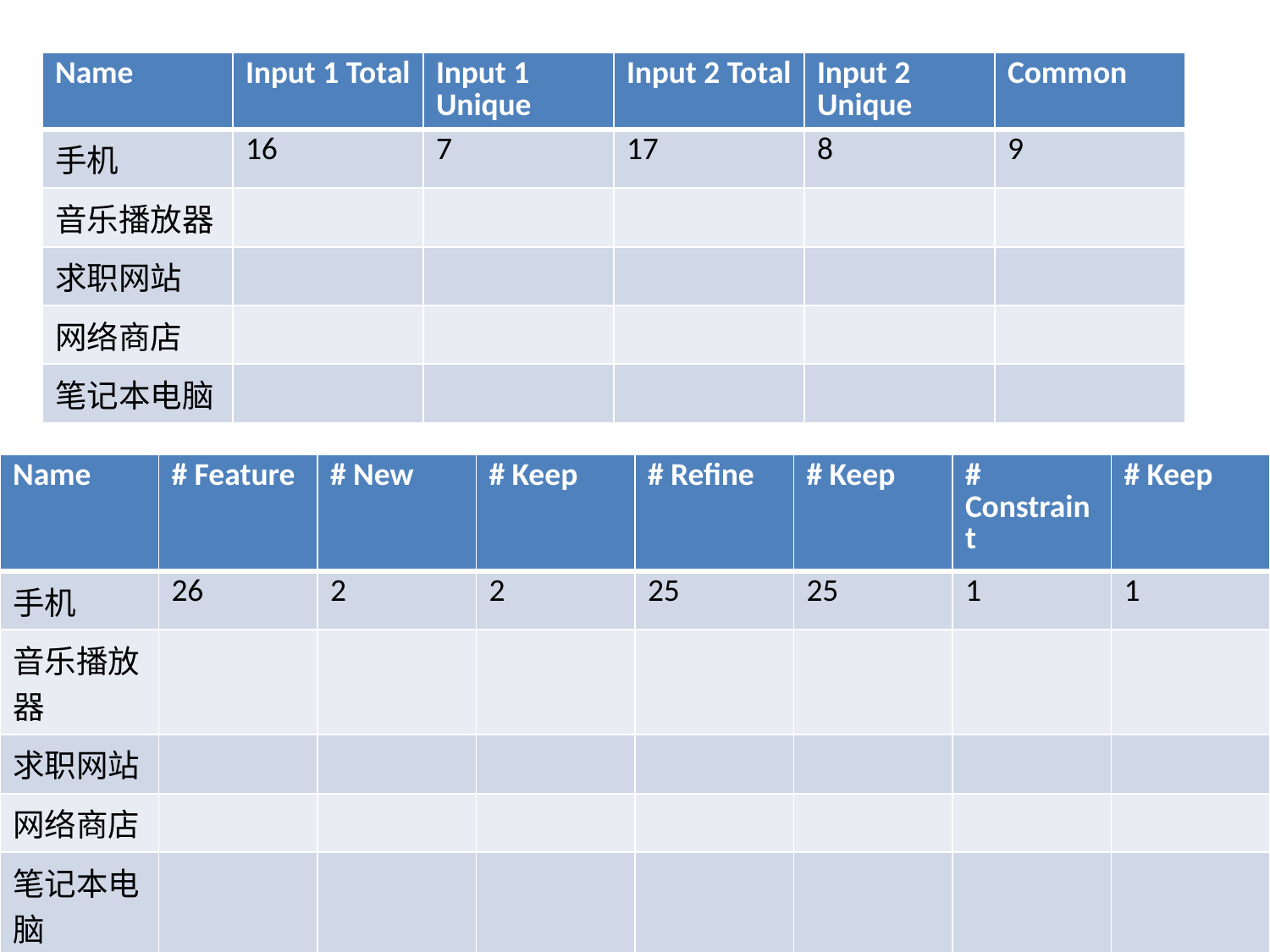

| Name | Input 1 Total | Input 1 Unique | Input 2 Total | Input 2 Unique | Common |
| --- | --- | --- | --- | --- | --- |
| 手机 | 16 | 7 | 17 | 8 | 9 |
| 音乐播放器 |  |  |  |  |  |
| 求职网站 |  |  |  |  |  |
| 网络商店 |  |  |  |  |  |
| 笔记本电脑 |  |  |  |  |  |
| Name | # Feature | # New | # Keep | # Refine | # Keep | # Constraint | # Keep |
| --- | --- | --- | --- | --- | --- | --- | --- |
| 手机 | 26 | 2 | 2 | 25 | 25 | 1 | 1 |
| 音乐播放器 |  |  |  |  |  |  |  |
| 求职网站 |  |  |  |  |  |  |  |
| 网络商店 |  |  |  |  |  |  |  |
| 笔记本电脑 |  |  |  |  |  |  |  |